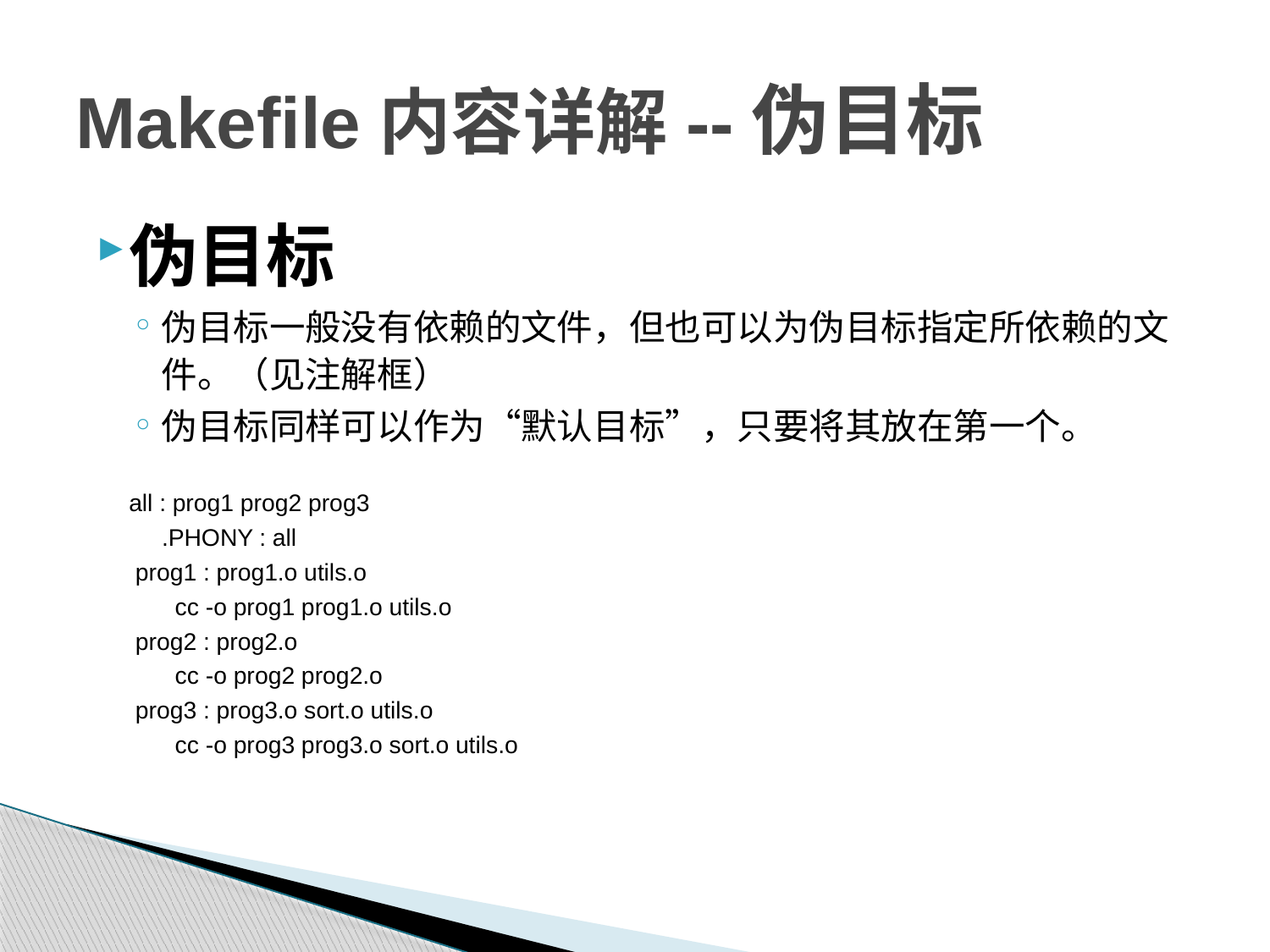

# Makefile内容详解--伪目标
伪目标
伪目标一般没有依赖的文件，但也可以为伪目标指定所依赖的文件。（见注解框）
伪目标同样可以作为“默认目标”，只要将其放在第一个。

     all : prog1 prog2 prog3
          .PHONY : all
      prog1 : prog1.o utils.o
            cc -o prog1 prog1.o utils.o
      prog2 : prog2.o
            cc -o prog2 prog2.o
      prog3 : prog3.o sort.o utils.o
            cc -o prog3 prog3.o sort.o utils.o